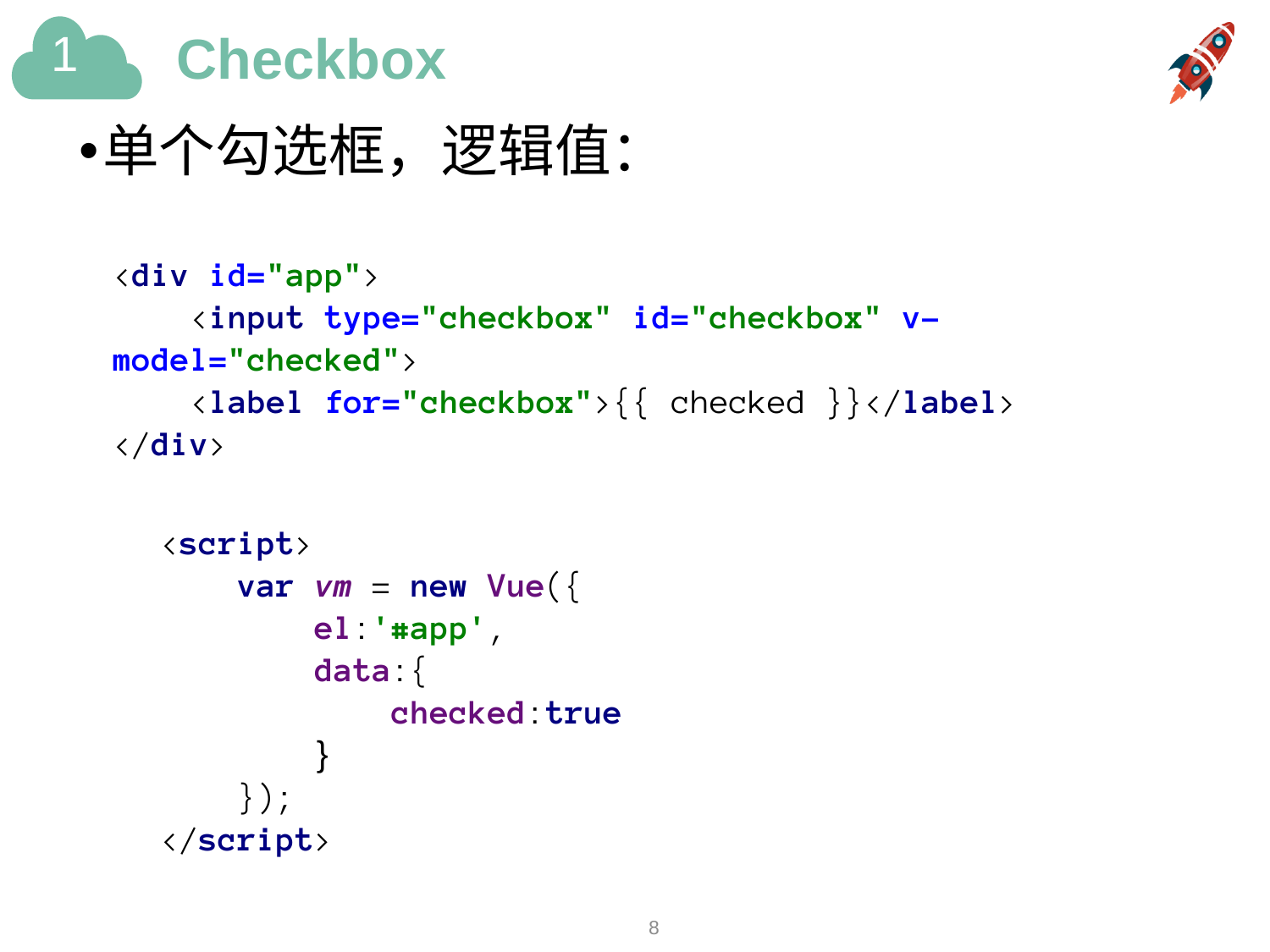

# Checkbox
单个勾选框，逻辑值：
<div id="app">
    <input type="checkbox" id="checkbox" v-model="checked">
    <label for="checkbox">{{ checked }}</label>
</div>
<script>
    var vm = new Vue({
        el:'#app',
        data:{
            checked:true
                }
    });
</script>
8